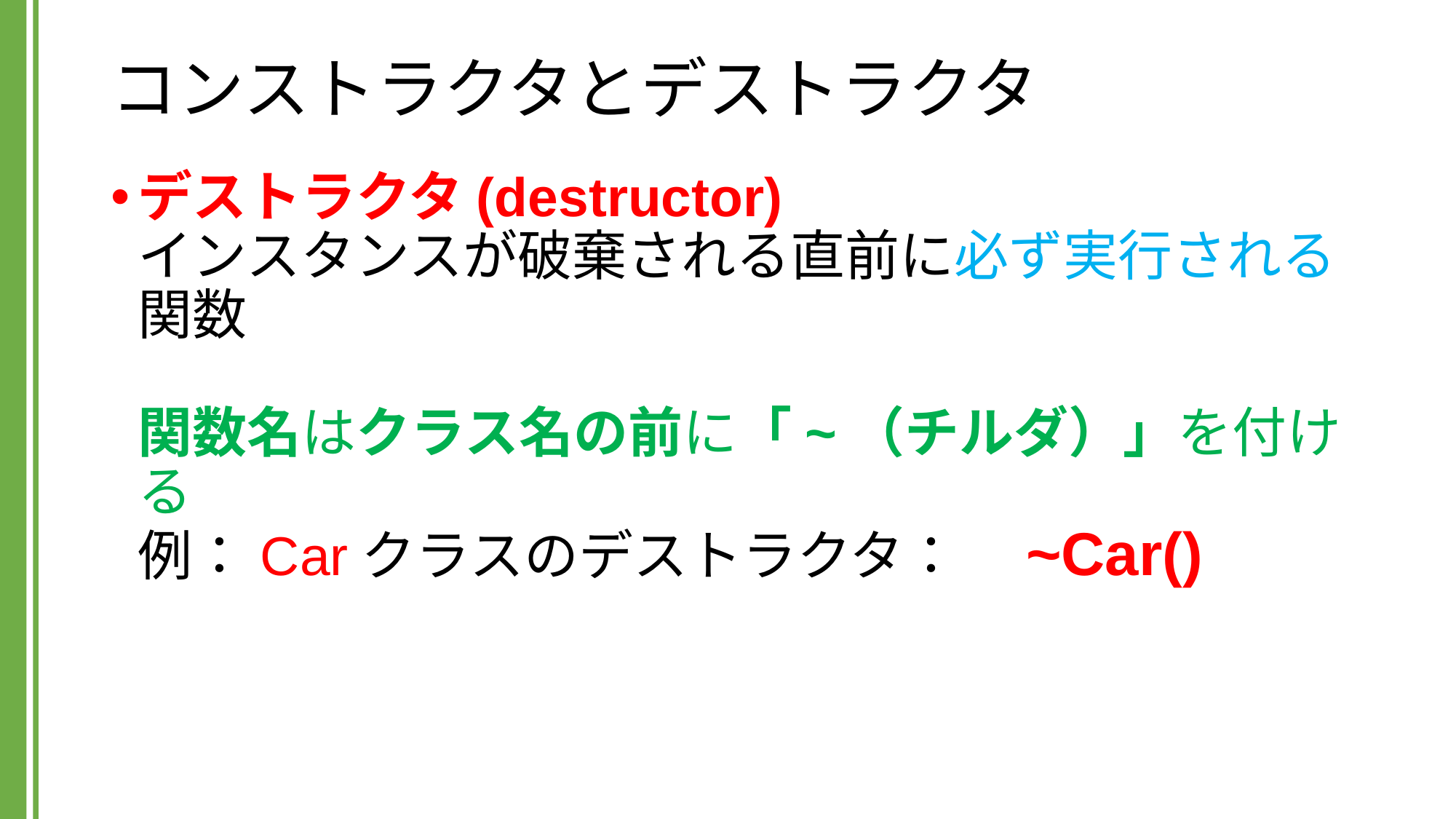

# コンストラクタとデストラクタ
デストラクタ(destructor)
インスタンスが破棄される直前に必ず実行される関数
関数名はクラス名の前に「~（チルダ）」を付ける
例：Carクラスのデストラクタ：　~Car()